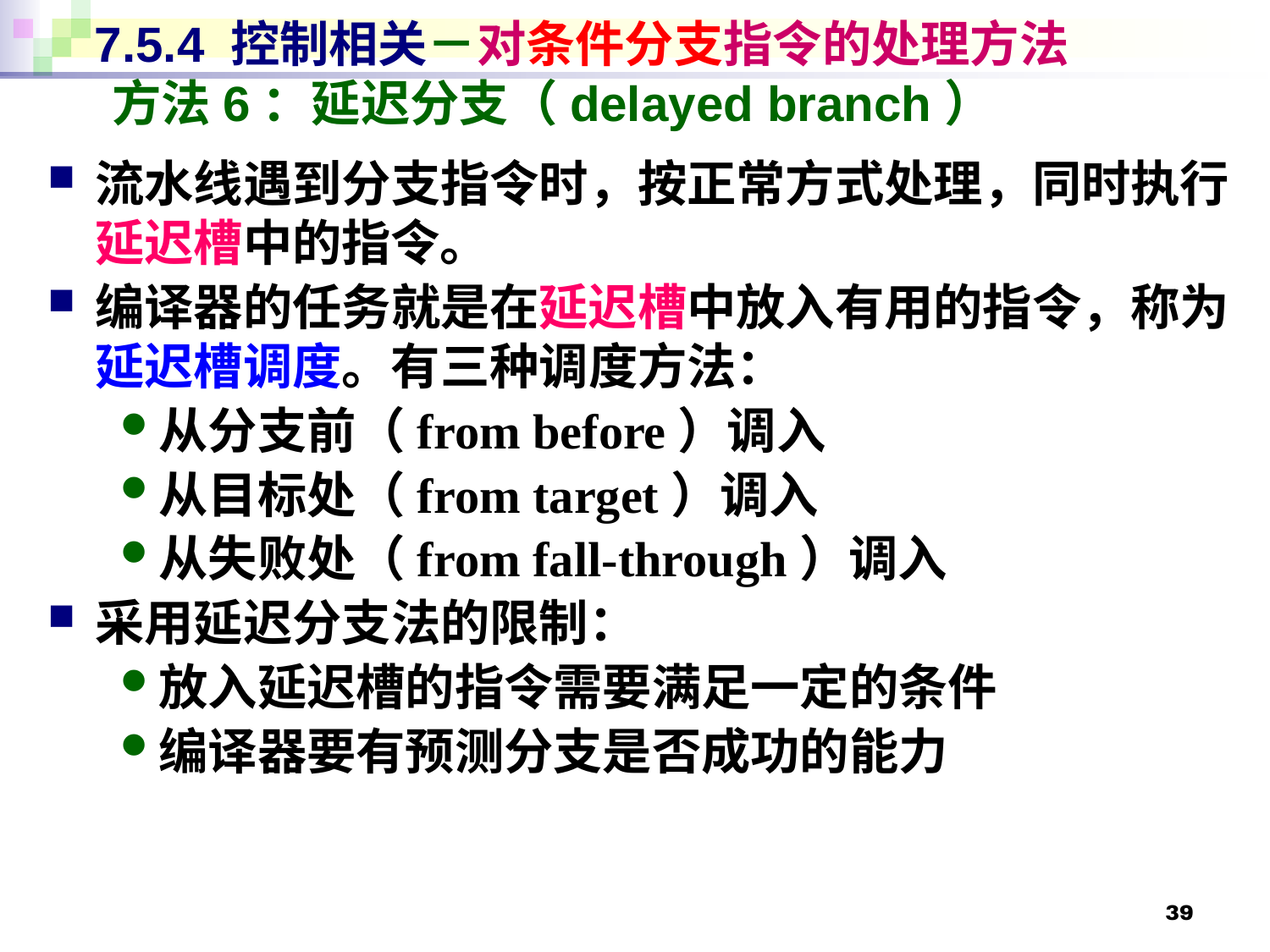

# 7.5.4 控制相关－对条件分支指令的处理方法
方法6：延迟分支（delayed branch）
流水线遇到分支指令时，按正常方式处理，同时执行延迟槽中的指令。
编译器的任务就是在延迟槽中放入有用的指令，称为延迟槽调度。有三种调度方法：
从分支前（from before）调入
从目标处（from target）调入
从失败处（from fall-through）调入
采用延迟分支法的限制：
放入延迟槽的指令需要满足一定的条件
编译器要有预测分支是否成功的能力
39